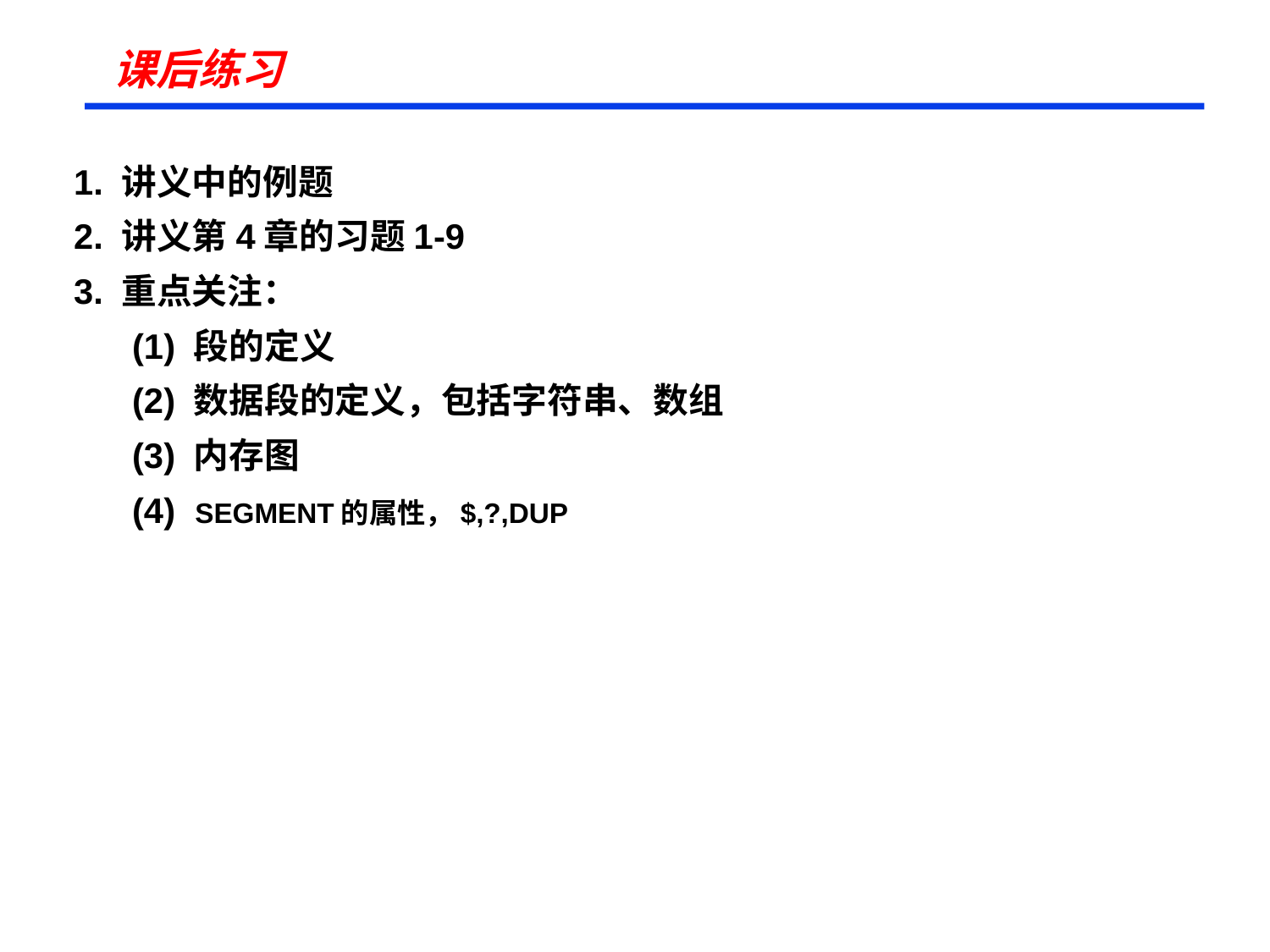

# 课后练习
1. 讲义中的例题
2. 讲义第4章的习题1-9
3. 重点关注：
      (1) 段的定义
      (2) 数据段的定义，包括字符串、数组
      (3) 内存图
      (4)  SEGMENT的属性，$,?,DUP